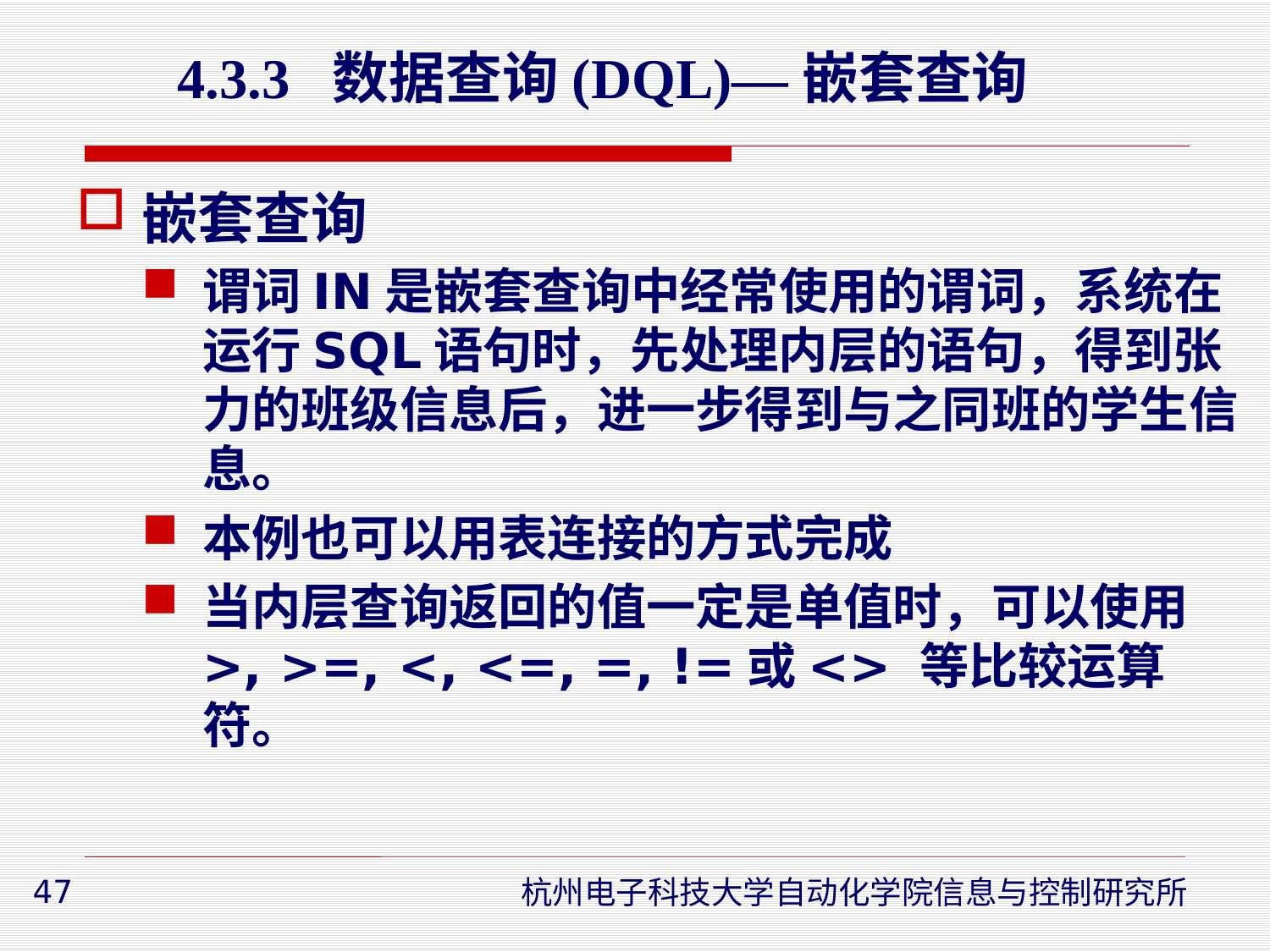

4.3.3  数据查询(DQL)—嵌套查询
嵌套查询
谓词IN是嵌套查询中经常使用的谓词，系统在运行SQL语句时，先处理内层的语句，得到张力的班级信息后，进一步得到与之同班的学生信息。
本例也可以用表连接的方式完成
当内层查询返回的值一定是单值时，可以使用>, >=, <, <=, =, !=或<> 等比较运算符。